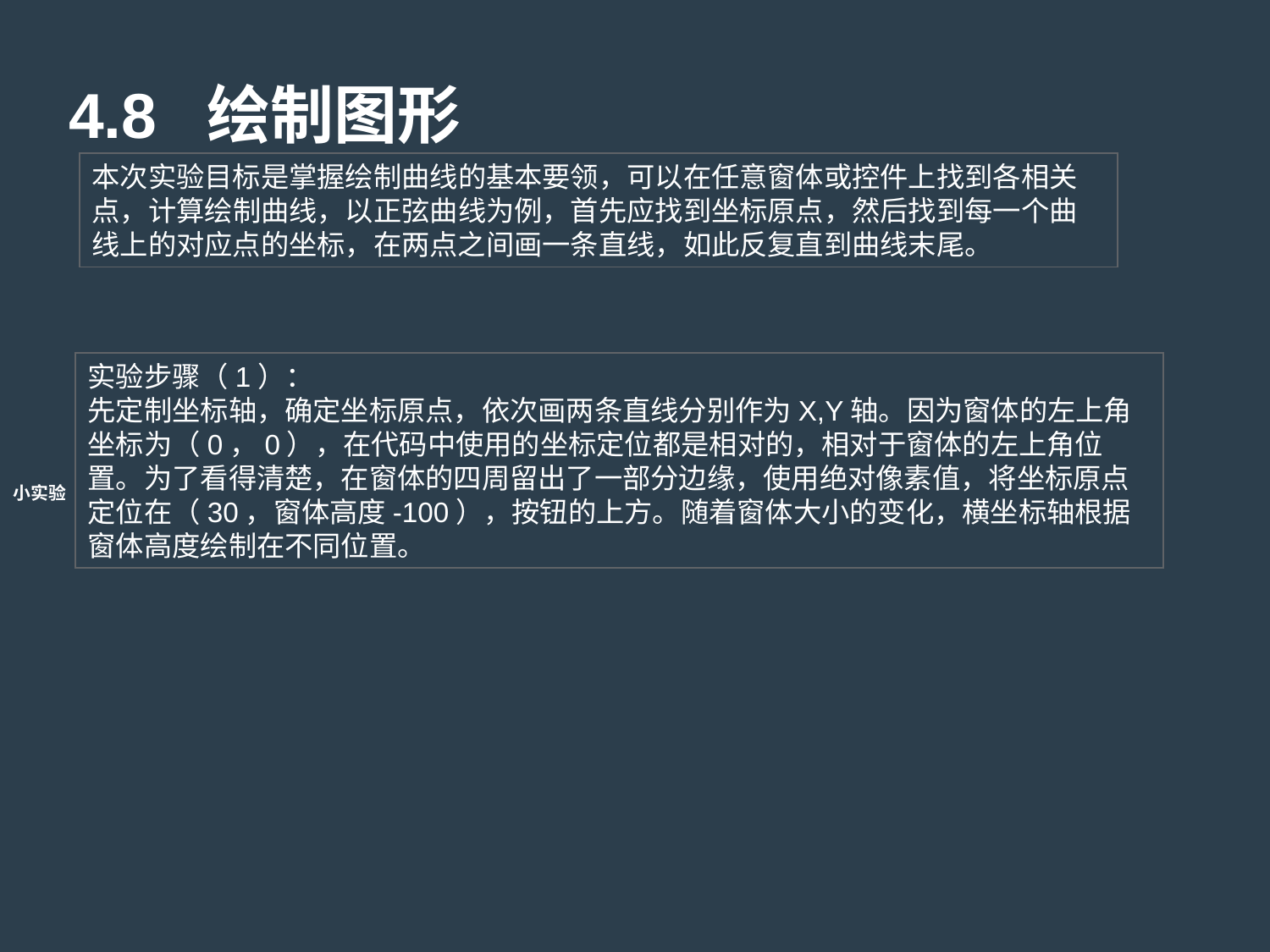

# 4.8  绘制图形
本次实验目标是掌握绘制曲线的基本要领，可以在任意窗体或控件上找到各相关点，计算绘制曲线，以正弦曲线为例，首先应找到坐标原点，然后找到每一个曲线上的对应点的坐标，在两点之间画一条直线，如此反复直到曲线末尾。
实验步骤（1）：
先定制坐标轴，确定坐标原点，依次画两条直线分别作为X,Y轴。因为窗体的左上角坐标为（0，0），在代码中使用的坐标定位都是相对的，相对于窗体的左上角位置。为了看得清楚，在窗体的四周留出了一部分边缘，使用绝对像素值，将坐标原点定位在（30，窗体高度-100），按钮的上方。随着窗体大小的变化，横坐标轴根据窗体高度绘制在不同位置。
小实验